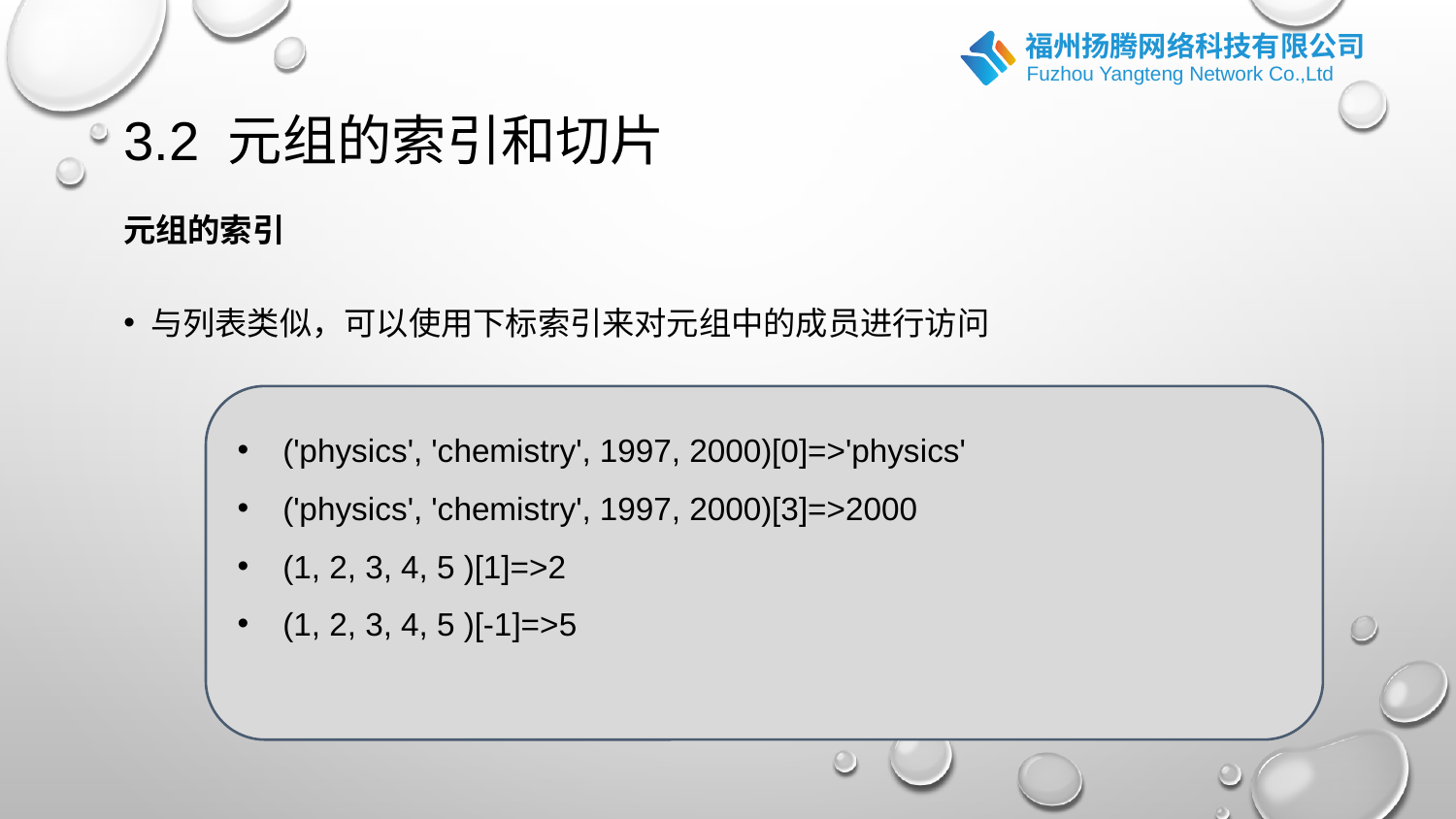

# 3.2 元组的索引和切片
元组的索引
与列表类似，可以使用下标索引来对元组中的成员进行访问

('physics', 'chemistry', 1997, 2000)[0]=>'physics'
('physics', 'chemistry', 1997, 2000)[3]=>2000
(1, 2, 3, 4, 5 )[1]=>2
(1, 2, 3, 4, 5 )[-1]=>5